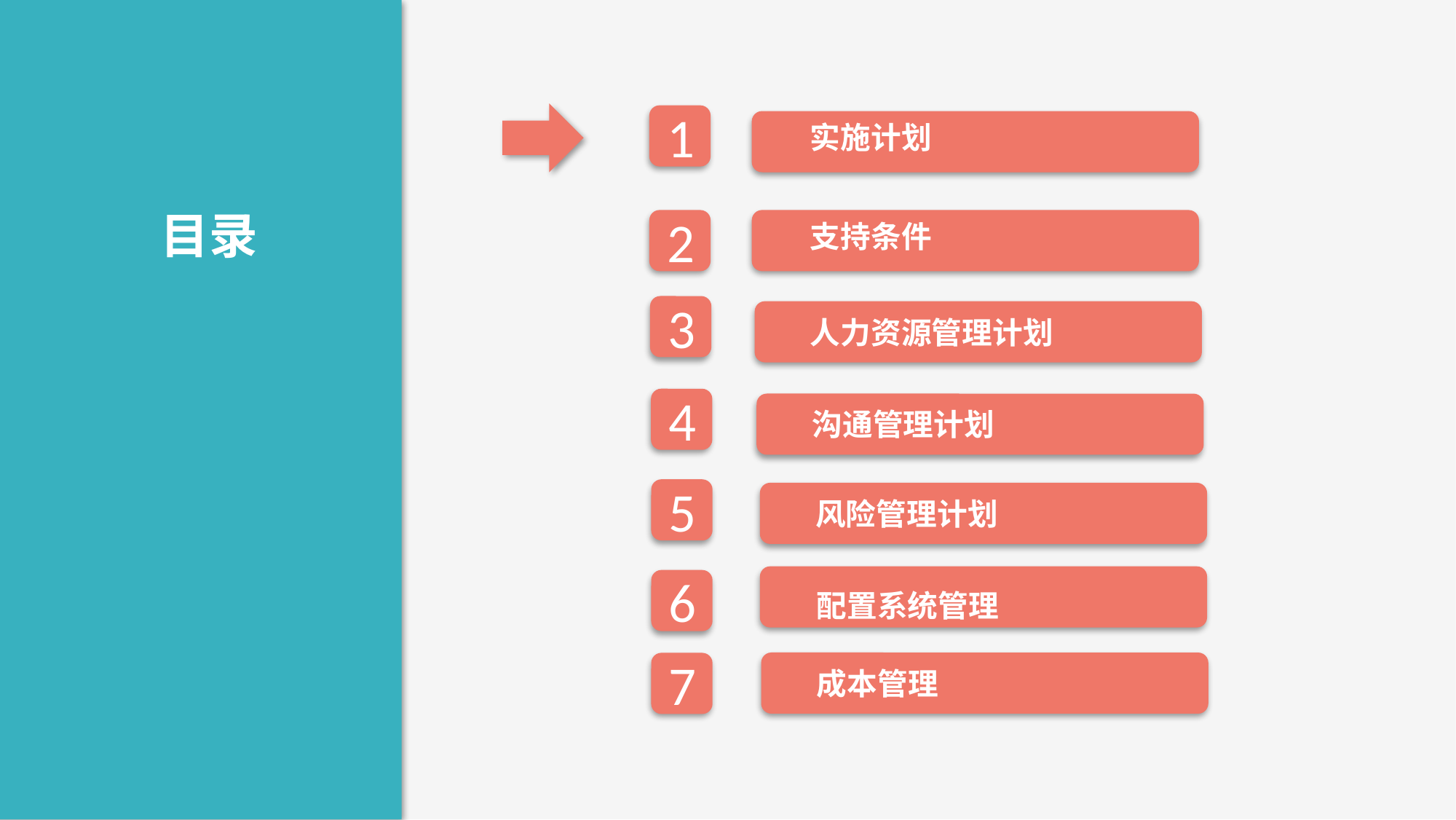

1

实施计划
目录
2

支持条件
3

人力资源管理计划
4

沟通管理计划
5

风险管理计划

配置系统管理
6

成本管理
7